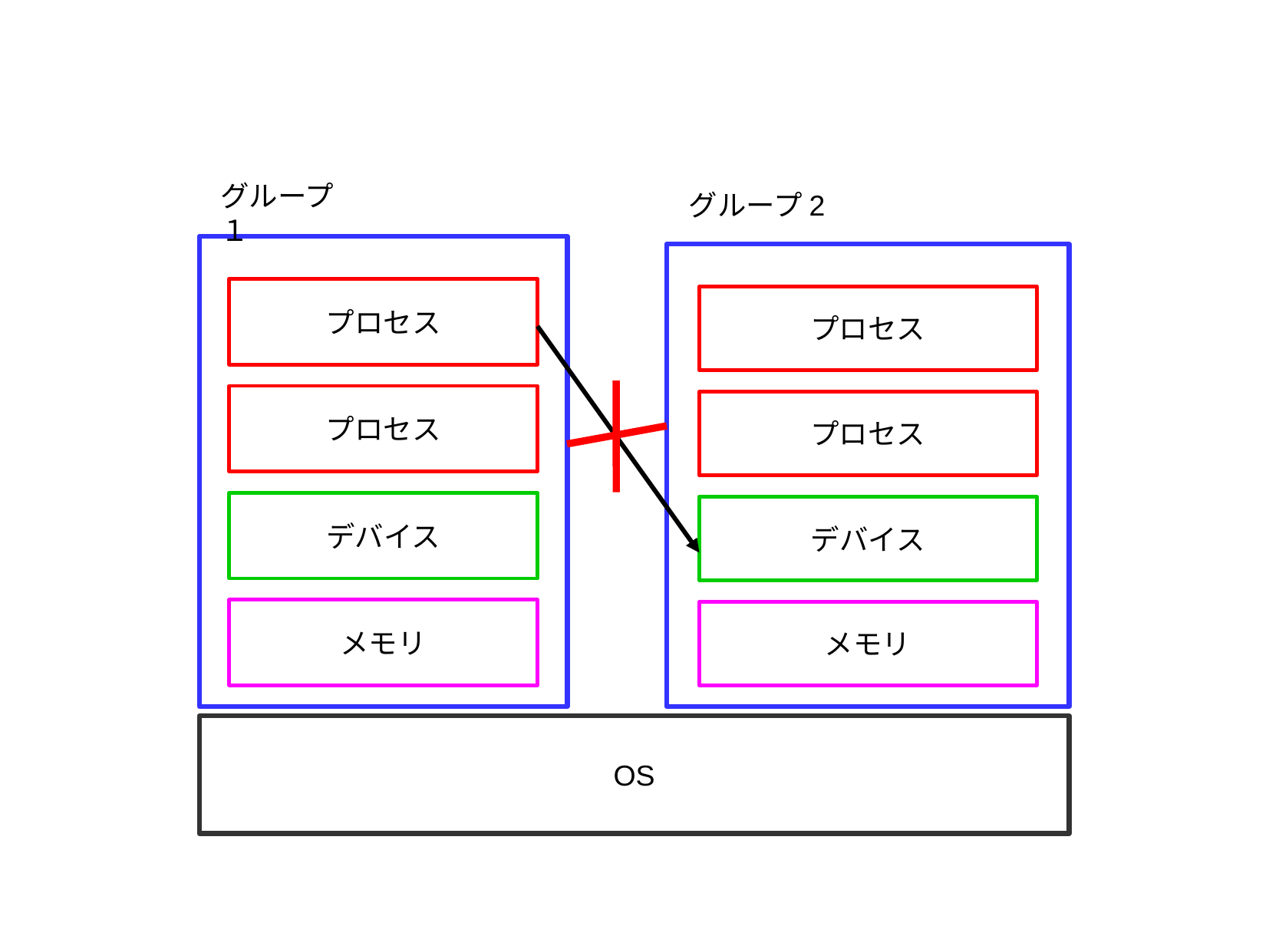

グループ１
グループ2

プロセス
プロセス

プロセス
プロセス

デバイス
デバイス
メモリ
メモリ
OS